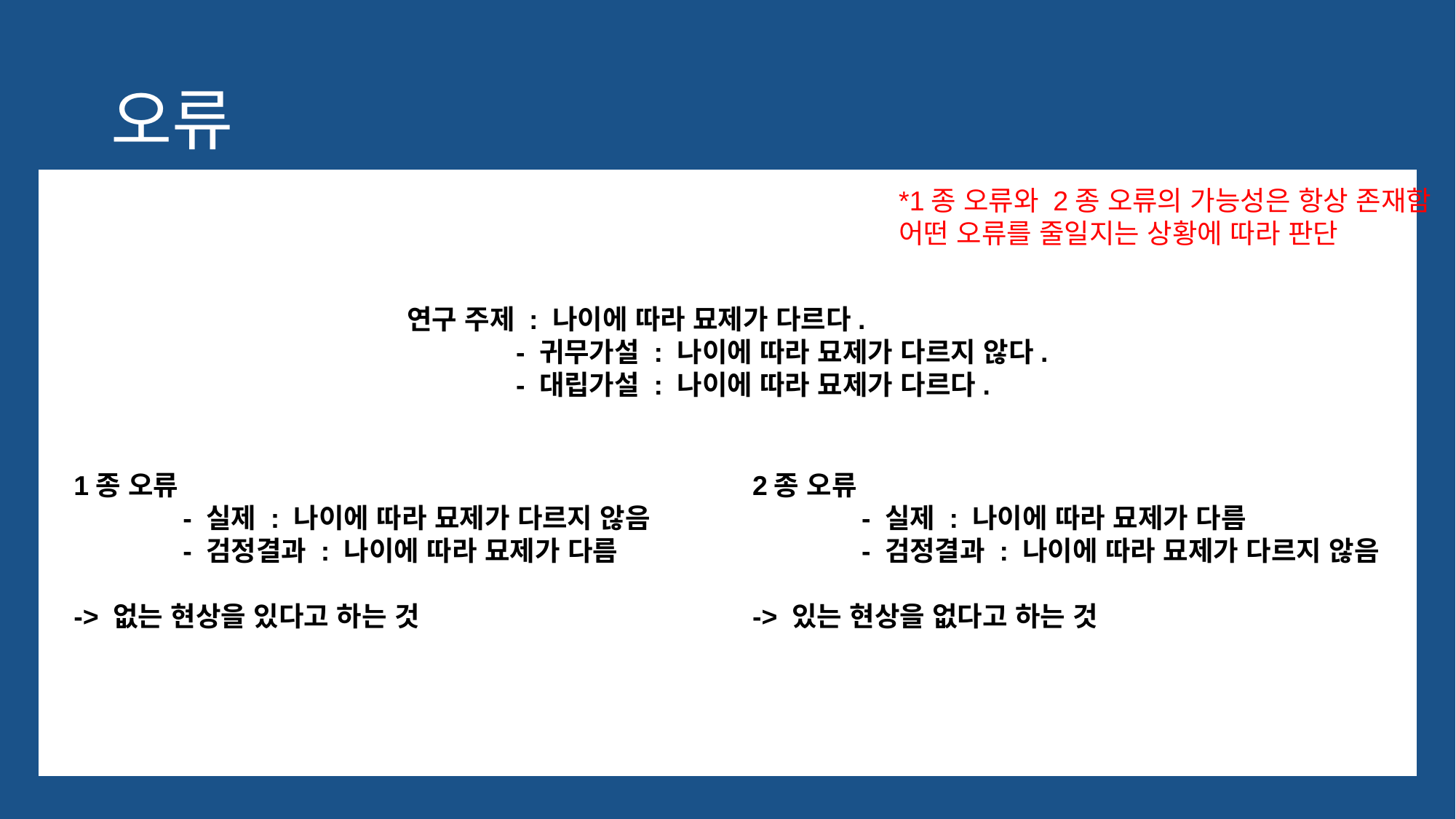

# 오류

*1종 오류와 2종 오류의 가능성은 항상 존재함
어떤 오류를 줄일지는 상황에 따라 판단
연구 주제 : 나이에 따라 묘제가 다르다.
	- 귀무가설 : 나이에 따라 묘제가 다르지 않다.
	- 대립가설 : 나이에 따라 묘제가 다르다.
1종 오류
	- 실제 : 나이에 따라 묘제가 다르지 않음
	- 검정결과 : 나이에 따라 묘제가 다름

-> 없는 현상을 있다고 하는 것
2종 오류
	- 실제 : 나이에 따라 묘제가 다름
	- 검정결과 : 나이에 따라 묘제가 다르지 않음

-> 있는 현상을 없다고 하는 것